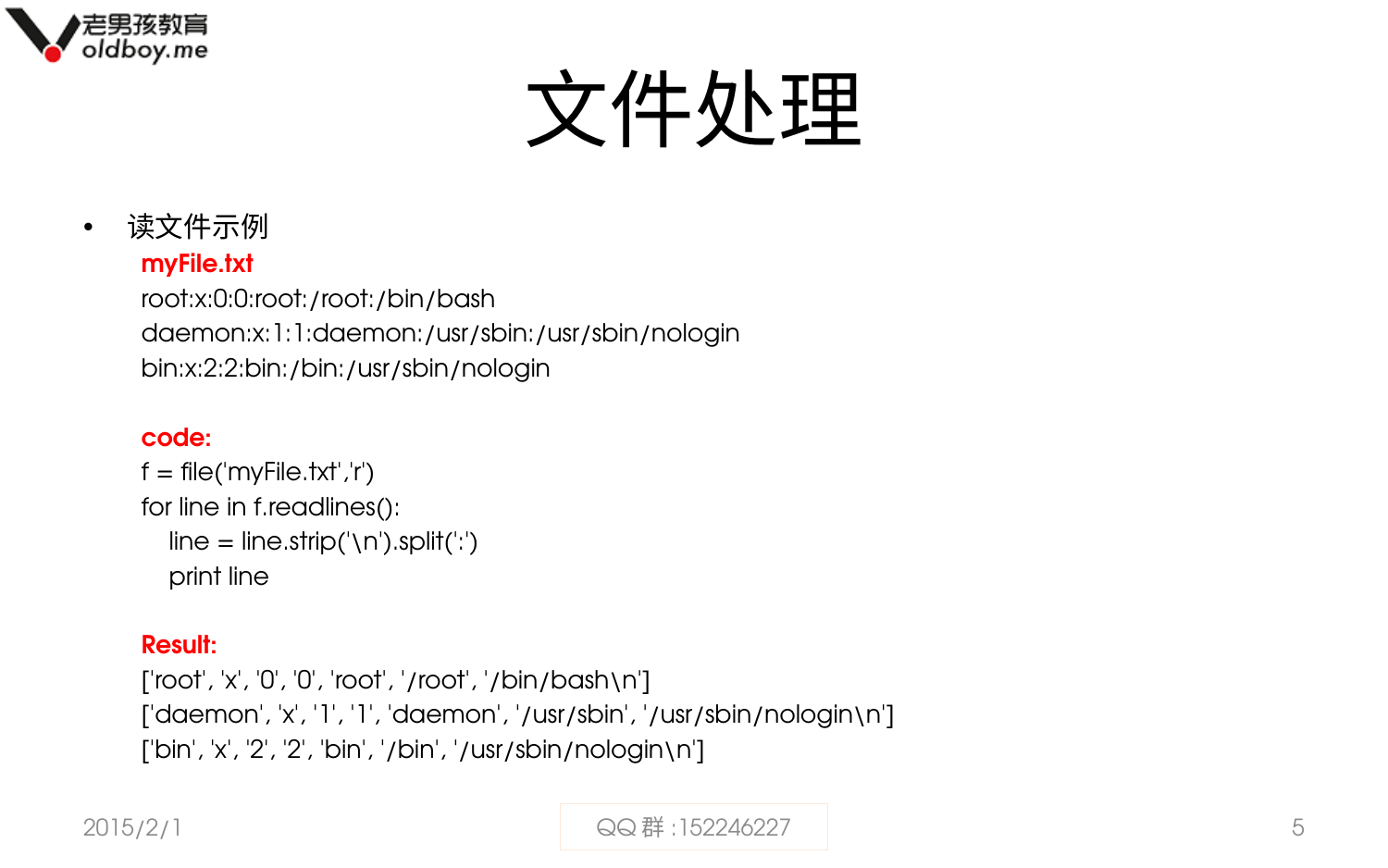

# 文件处理
读文件示例
myFile.txt
root:x:0:0:root:/root:/bin/bash
daemon:x:1:1:daemon:/usr/sbin:/usr/sbin/nologin
bin:x:2:2:bin:/bin:/usr/sbin/nologin

code:
f = file('myFile.txt','r')
for line in f.readlines():
    line = line.strip('\n').split(':')
    print line

Result:
['root', 'x', '0', '0', 'root', '/root', '/bin/bash\n']
['daemon', 'x', '1', '1', 'daemon', '/usr/sbin', '/usr/sbin/nologin\n']
['bin', 'x', '2', '2', 'bin', '/bin', '/usr/sbin/nologin\n']
2015/2/1
QQ群:152246227
5